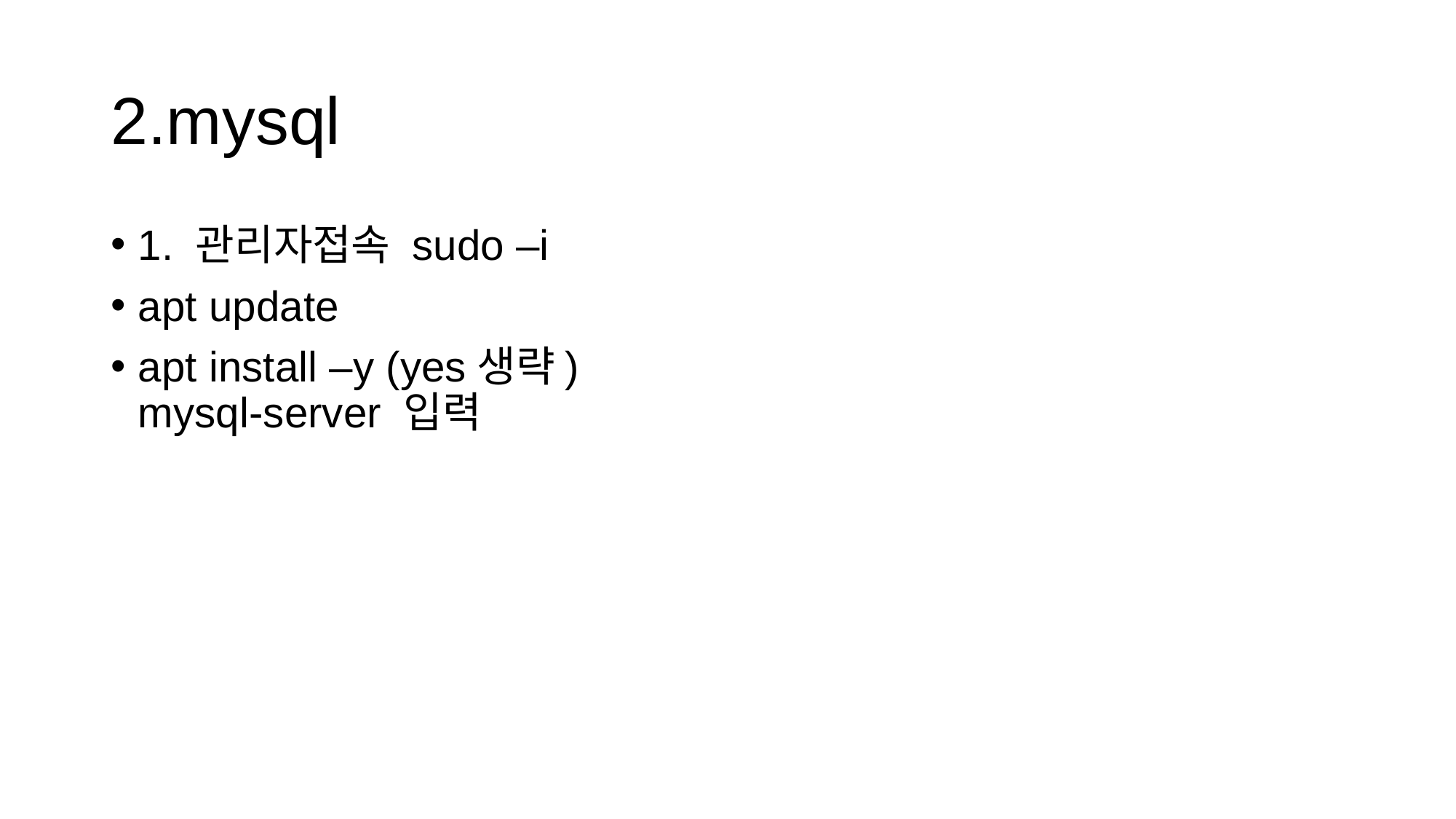

# 2.mysql
1. 관리자접속 sudo –i
apt update
apt install –y (yes생략) mysql-server 입력